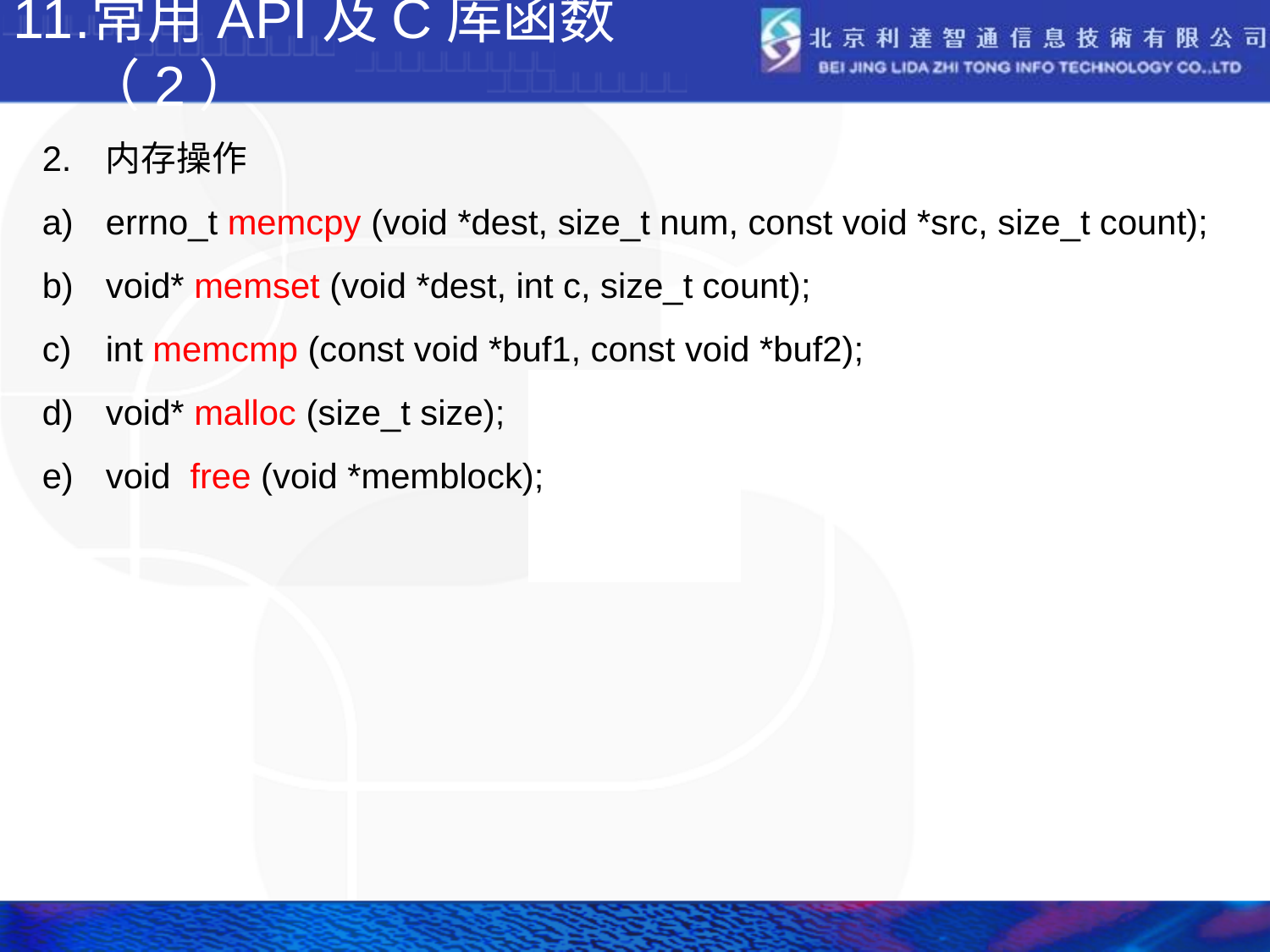

# 常用API及C库函数（2）
内存操作
errno_t memcpy (void *dest, size_t num, const void *src, size_t count);
void* memset (void *dest, int c, size_t count);
int memcmp (const void *buf1, const void *buf2);
void* malloc (size_t size);
void  free (void *memblock);